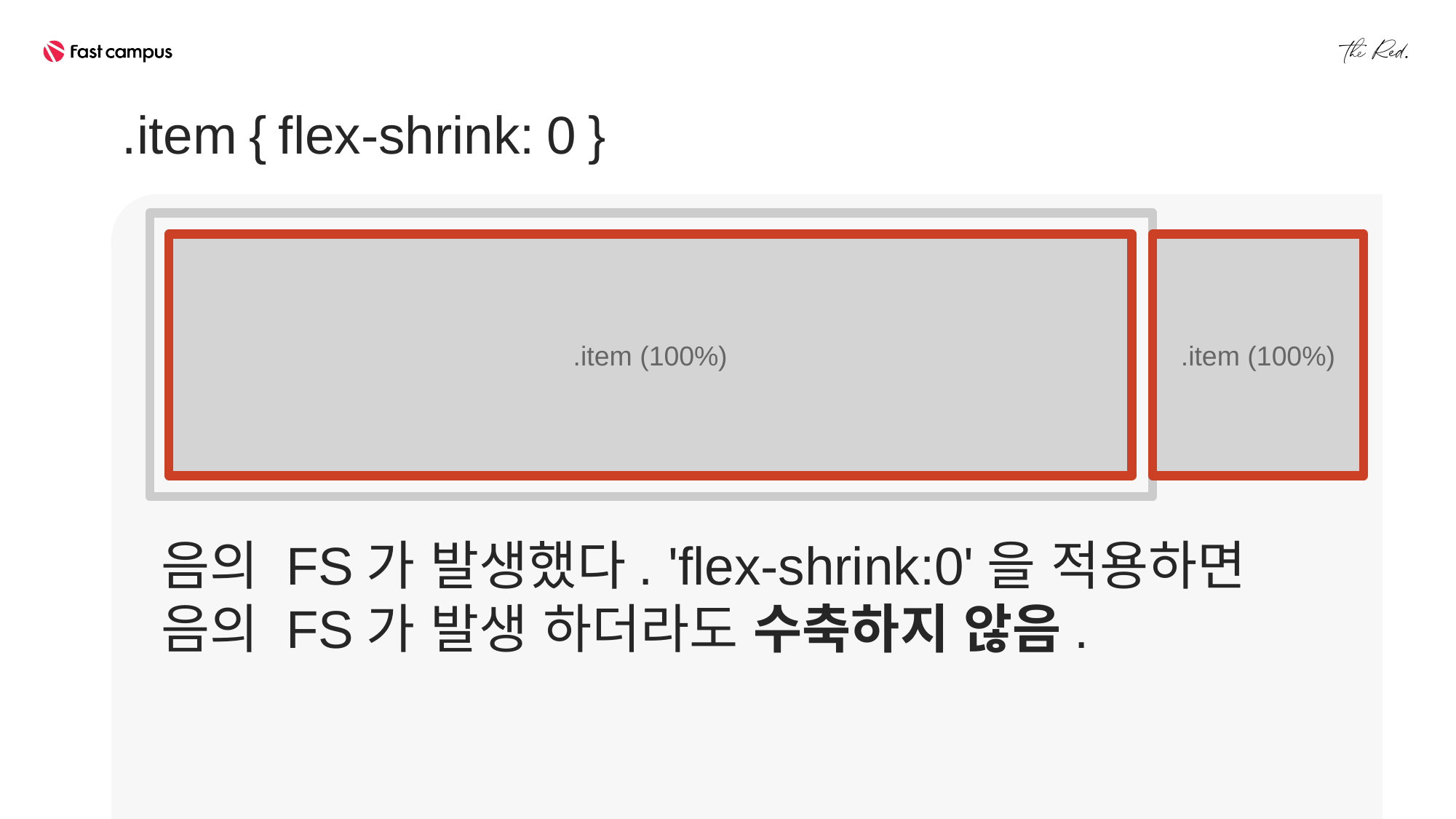

.item { flex-shrink: 0 }

.item (100%)
.item (100%)
음의 FS가 발생했다. 'flex-shrink:0'을 적용하면
음의 FS가 발생 하더라도 수축하지 않음.